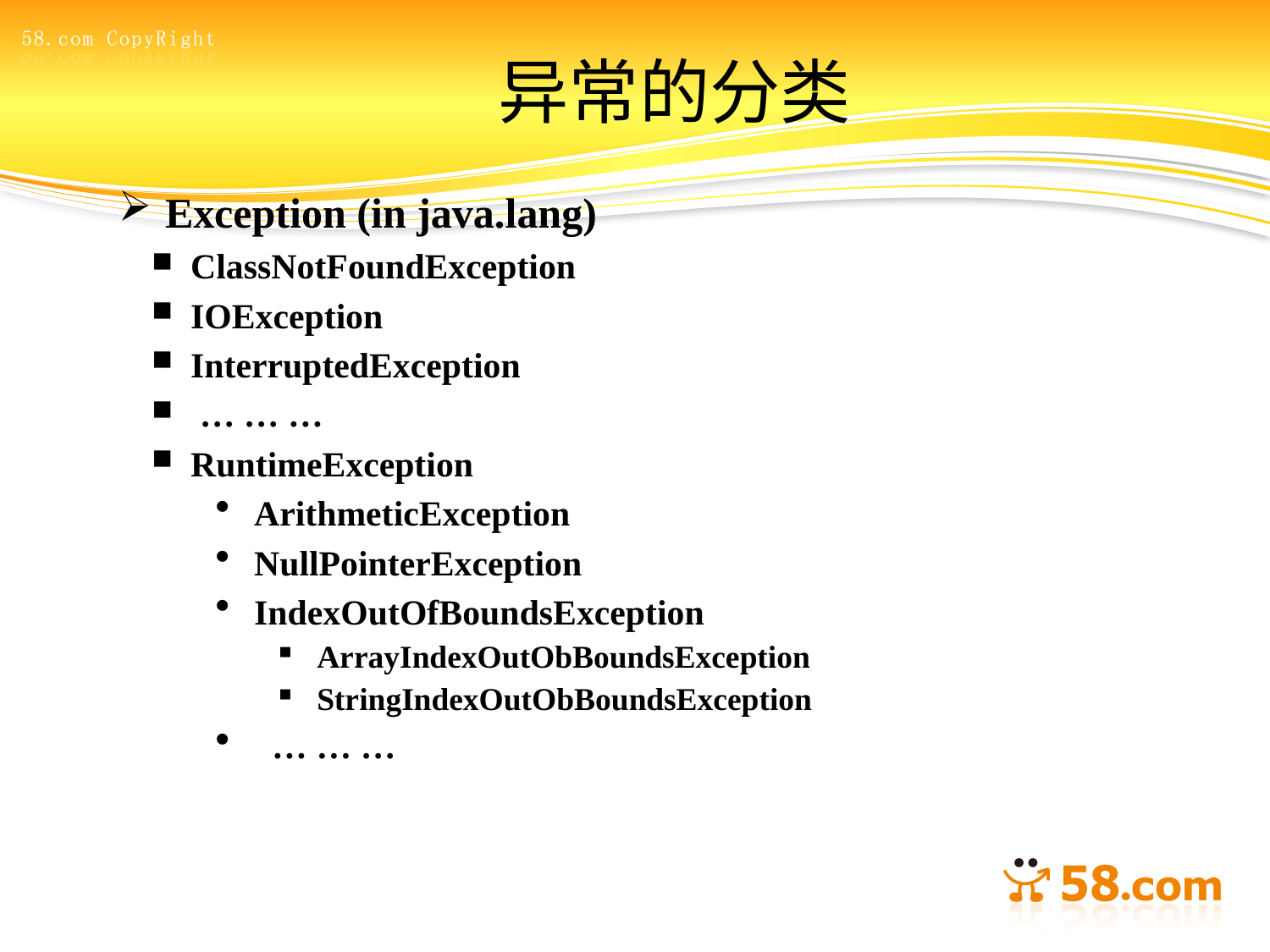

# 异常的分类
 Exception (in java.lang)
 ClassNotFoundException
 IOException
 InterruptedException
  … … …
 RuntimeException
 ArithmeticException
 NullPointerException
 IndexOutOfBoundsException
 ArrayIndexOutObBoundsException
 StringIndexOutObBoundsException
   … … …